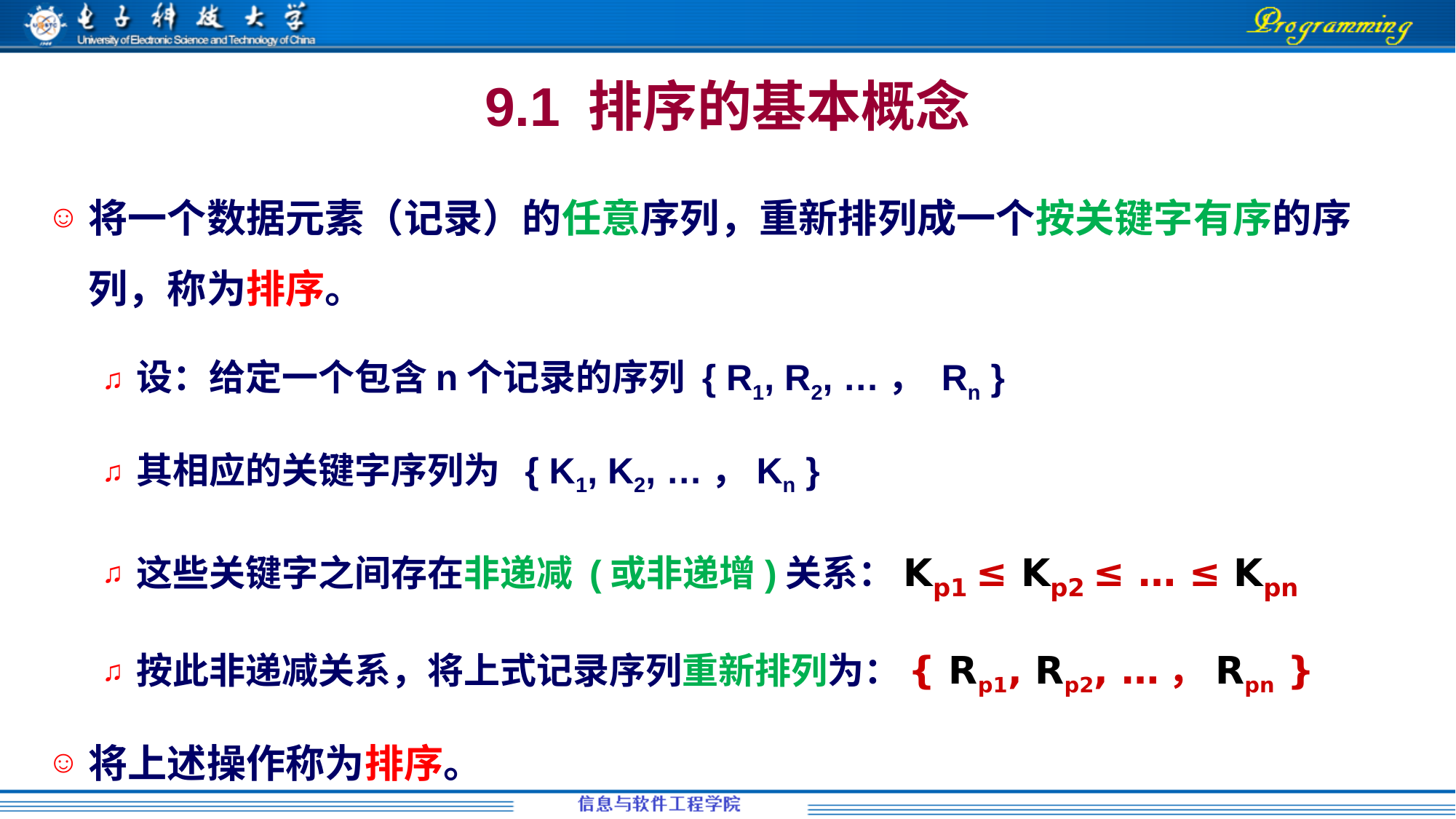

# 9.1 排序的基本概念
将一个数据元素（记录）的任意序列，重新排列成一个按关键字有序的序列，称为排序。
设：给定一个包含n个记录的序列 { R1, R2, …， Rn }
其相应的关键字序列为  { K1, K2, …，Kn }
这些关键字之间存在非递减 (或非递增)关系：Kp1 ≤ Kp2 ≤ … ≤ Kpn
按此非递减关系，将上式记录序列重新排列为：{ Rp1, Rp2, …，Rpn }
将上述操作称为排序。